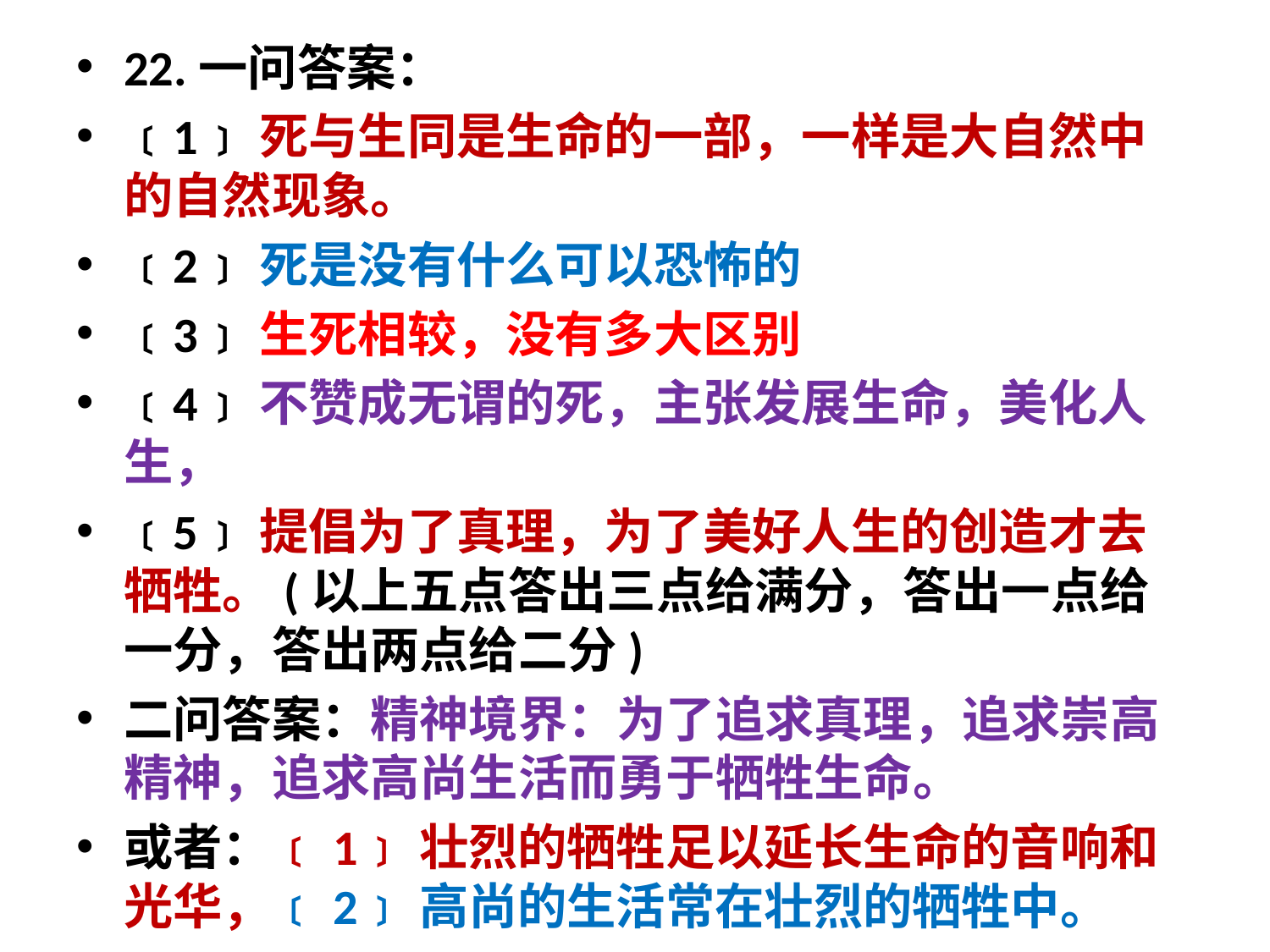

22.一问答案：
﹝1﹞死与生同是生命的一部，一样是大自然中的自然现象。
﹝2﹞死是没有什么可以恐怖的
﹝3﹞生死相较，没有多大区别
﹝4﹞不赞成无谓的死，主张发展生命，美化人生，
﹝5﹞提倡为了真理，为了美好人生的创造才去牺牲。(以上五点答出三点给满分，答出一点给一分，答出两点给二分)
二问答案：精神境界：为了追求真理，追求崇高精神，追求高尚生活而勇于牺牲生命。
或者：﹝1﹞壮烈的牺牲足以延长生命的音响和光华，﹝2﹞高尚的生活常在壮烈的牺牲中。